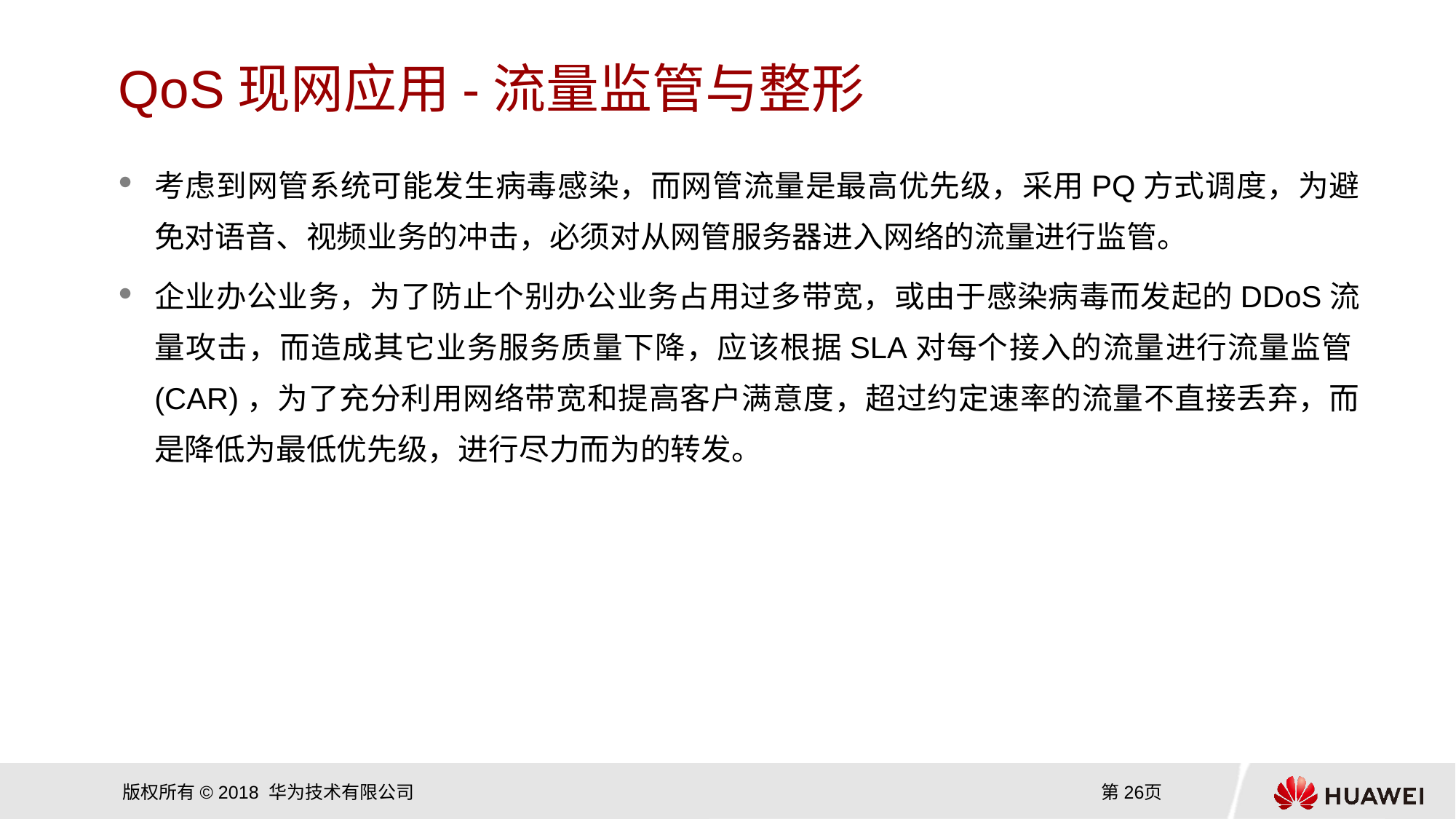

# QoS现网应用-流量监管与整形
考虑到网管系统可能发生病毒感染，而网管流量是最高优先级，采用PQ方式调度，为避免对语音、视频业务的冲击，必须对从网管服务器进入网络的流量进行监管。
企业办公业务，为了防止个别办公业务占用过多带宽，或由于感染病毒而发起的DDoS流量攻击，而造成其它业务服务质量下降，应该根据SLA对每个接入的流量进行流量监管(CAR)，为了充分利用网络带宽和提高客户满意度，超过约定速率的流量不直接丢弃，而是降低为最低优先级，进行尽力而为的转发。